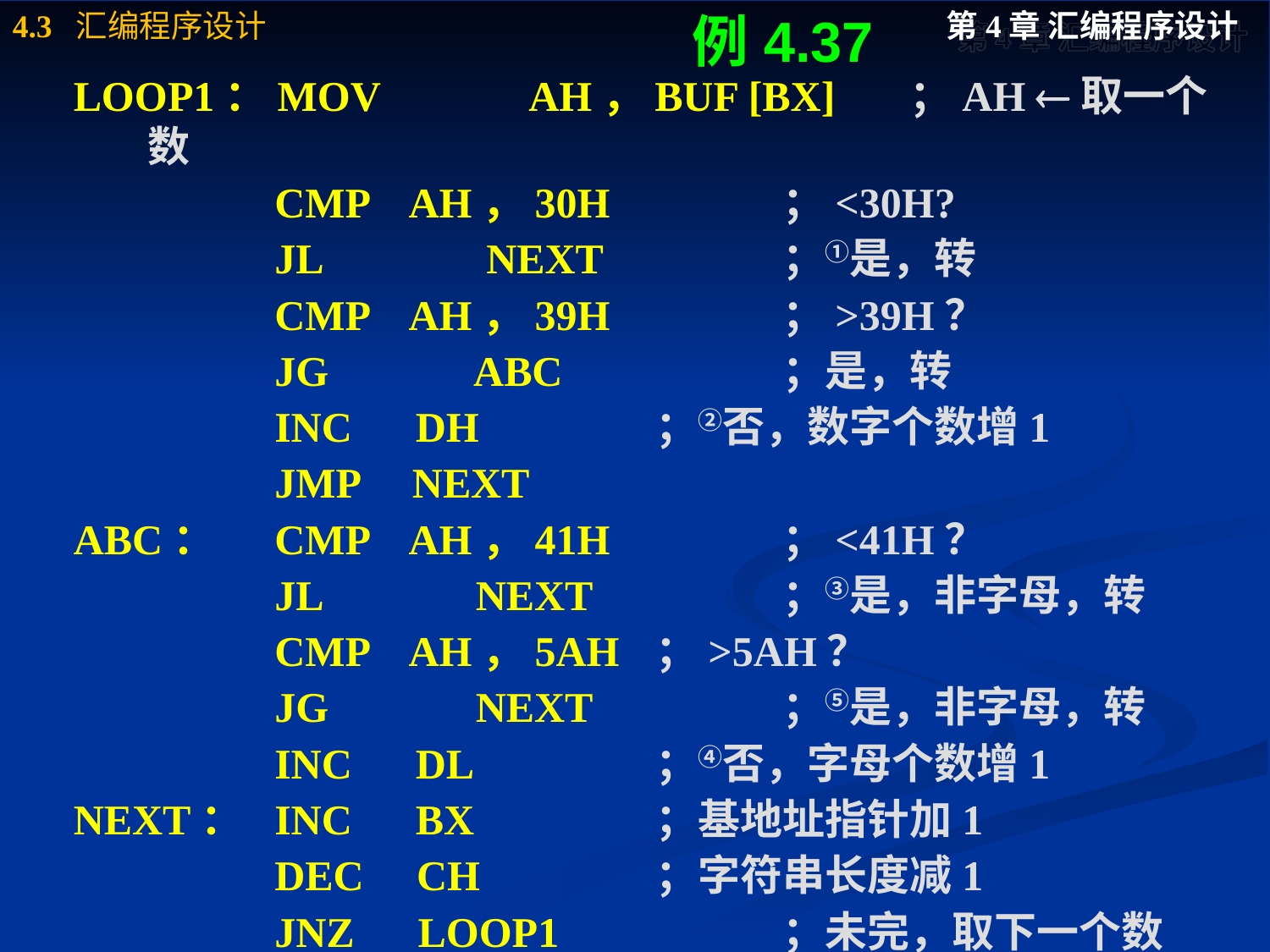

例4.37
LOOP1：MOV   	AH，BUF [BX]	；AH ←取一个数
		CMP    AH，30H		；<30H?
		JL	        NEXT		；①是，转
		CMP    AH，39H		；>39H？
		JG	       ABC		；是，转
		INC      DH		；②否，数字个数增1
		JMP     NEXT
ABC：	CMP    AH，41H		；<41H？
		JL	       NEXT		；③是，非字母，转
		CMP    AH，5AH	；>5AH？
		JG	       NEXT		；⑤是，非字母，转
		INC      DL		；④否，字母个数增1
NEXT：	INC      BX		；基地址指针加1
		DEC     CH		；字符串长度减1
		JNZ      LOOP1		；未完，取下一个数